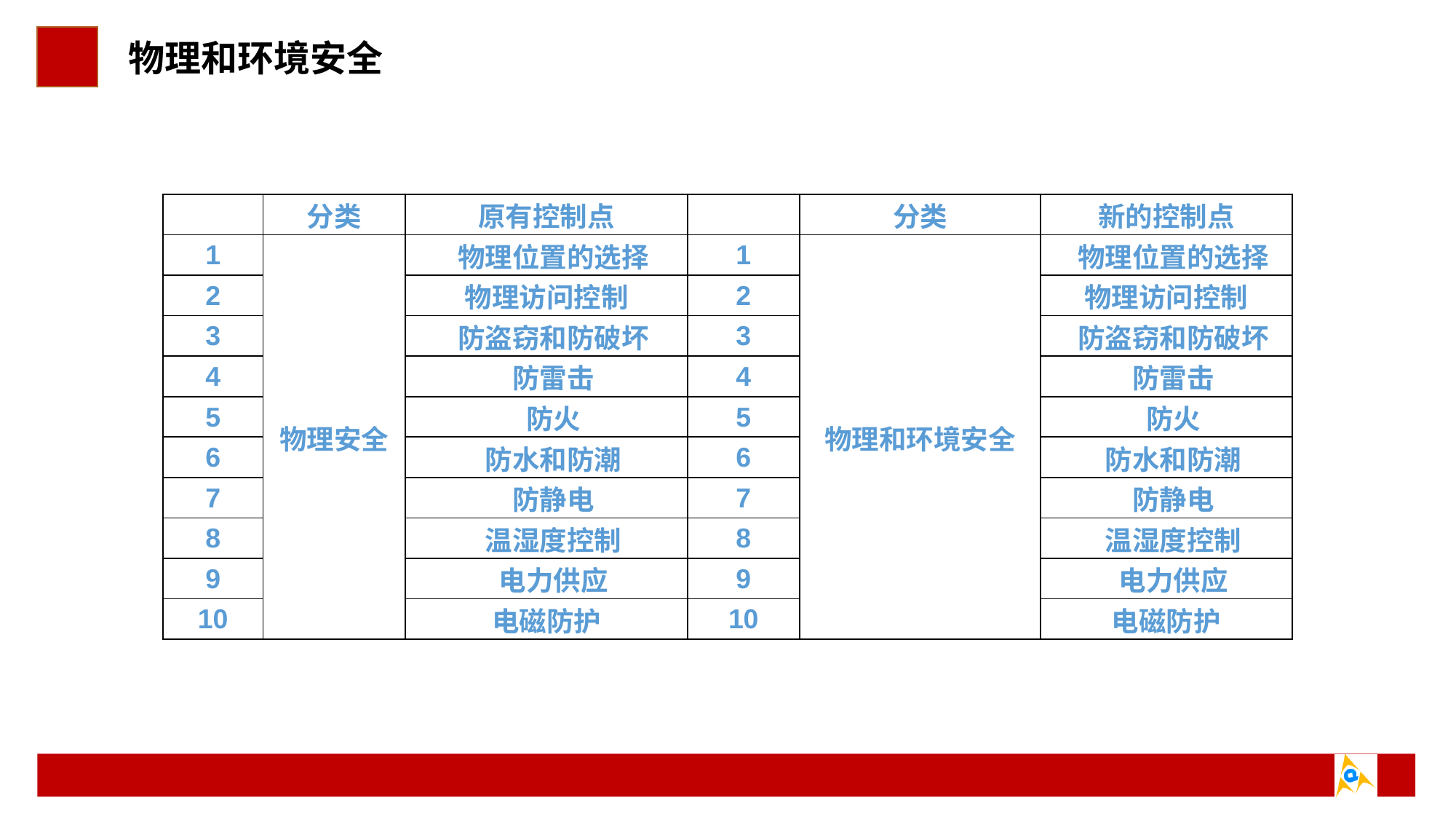

# 物理和环境安全
|  | 分类 | 原有控制点 |  | 分类 | 新的控制点 |
| --- | --- | --- | --- | --- | --- |
| 1 | 物理安全 | 物理位置的选择 | 1 | 物理和环境安全 | 物理位置的选择 |
| 2 |  | 物理访问控制 | 2 |  | 物理访问控制 |
| 3 |  | 防盗窃和防破坏 | 3 |  | 防盗窃和防破坏 |
| 4 |  | 防雷击 | 4 |  | 防雷击 |
| 5 |  | 防火 | 5 |  | 防火 |
| 6 |  | 防水和防潮 | 6 |  | 防水和防潮 |
| 7 |  | 防静电 | 7 |  | 防静电 |
| 8 |  | 温湿度控制 | 8 |  | 温湿度控制 |
| 9 |  | 电力供应 | 9 |  | 电力供应 |
| 10 |  | 电磁防护 | 10 |  | 电磁防护 |